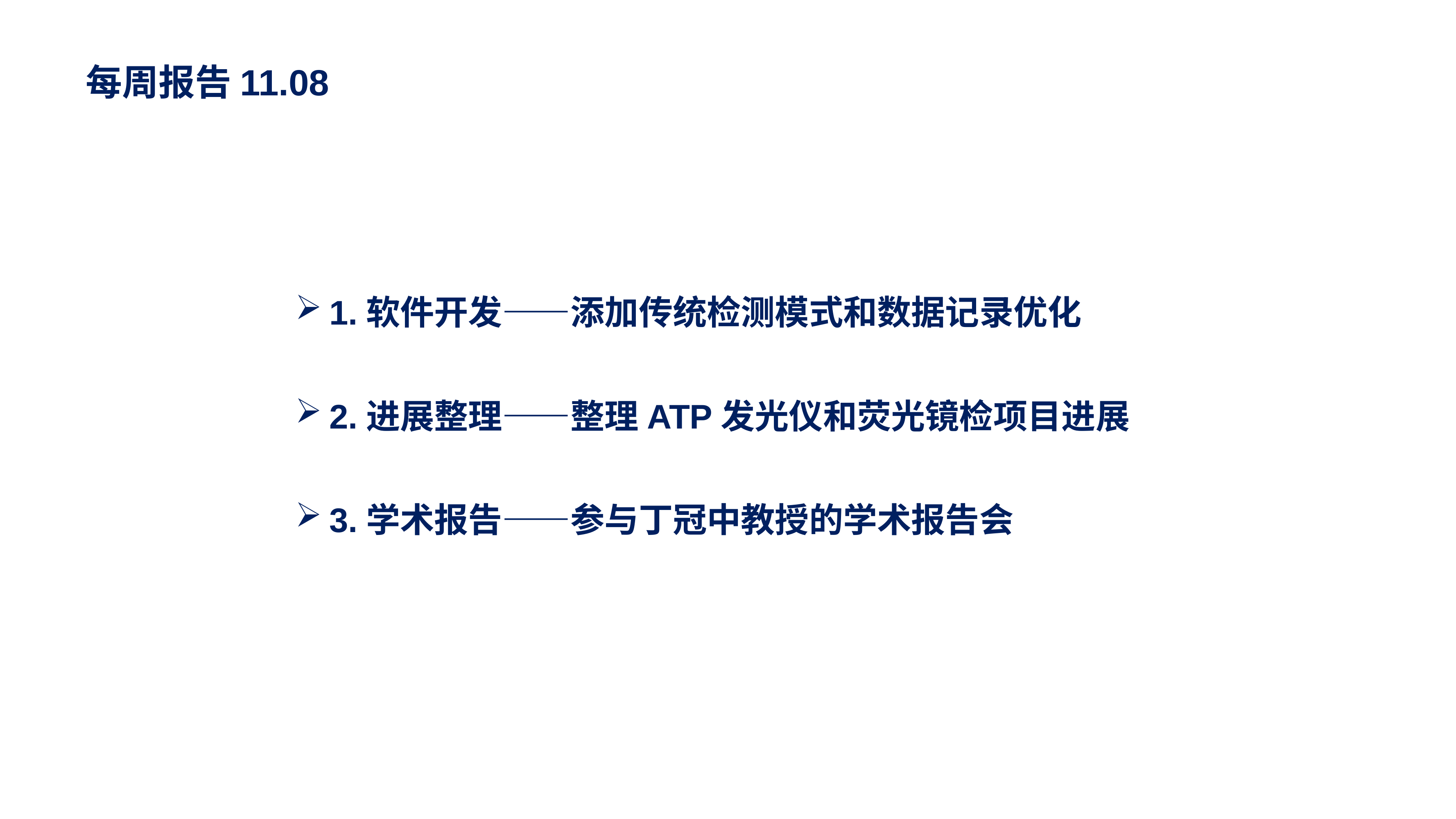

每周报告11.08
1.软件开发——添加传统检测模式和数据记录优化
2.进展整理——整理ATP发光仪和荧光镜检项目进展
3.学术报告——参与丁冠中教授的学术报告会